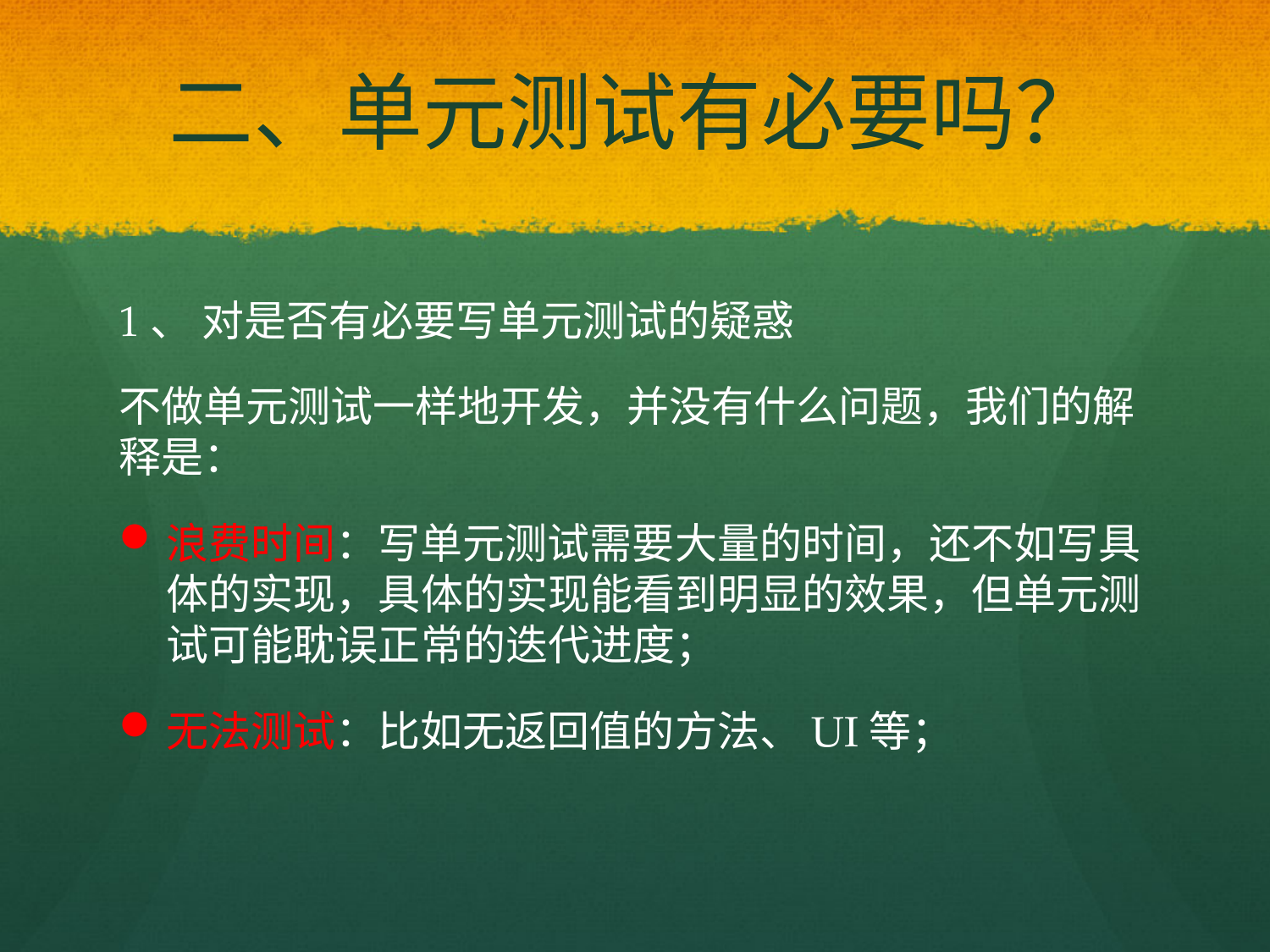

# 二、单元测试有必要吗？
1、 对是否有必要写单元测试的疑惑
不做单元测试一样地开发，并没有什么问题，我们的解释是：
浪费时间：写单元测试需要大量的时间，还不如写具体的实现，具体的实现能看到明显的效果，但单元测试可能耽误正常的迭代进度；
无法测试：比如无返回值的方法、UI等；